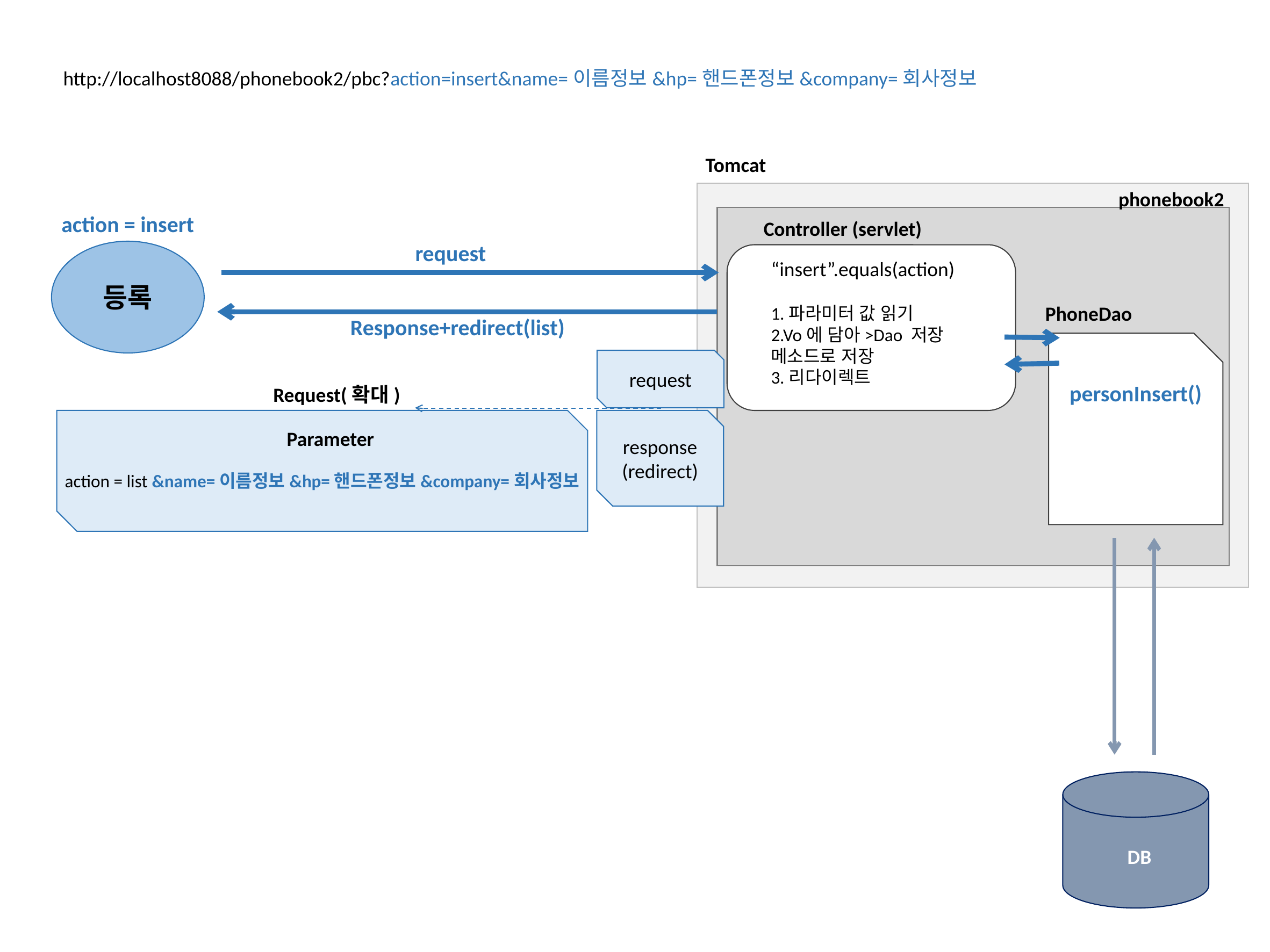

http://localhost8088/phonebook2/pbc?action=insert&name=이름정보&hp=핸드폰정보&company=회사정보
Tomcat
phonebook2

action = insert

Controller (servlet)
request
등록

“insert”.equals(action)

1.파라미터 값 읽기
2.Vo에 담아>Dao 저장
메소드로 저장
3.리다이렉트

PhoneDao
Response+redirect(list)

request
personInsert()
Request(확대)

response
(redirect)
Parameter
action = list &name=이름정보&hp=핸드폰정보&company=회사정보

DB